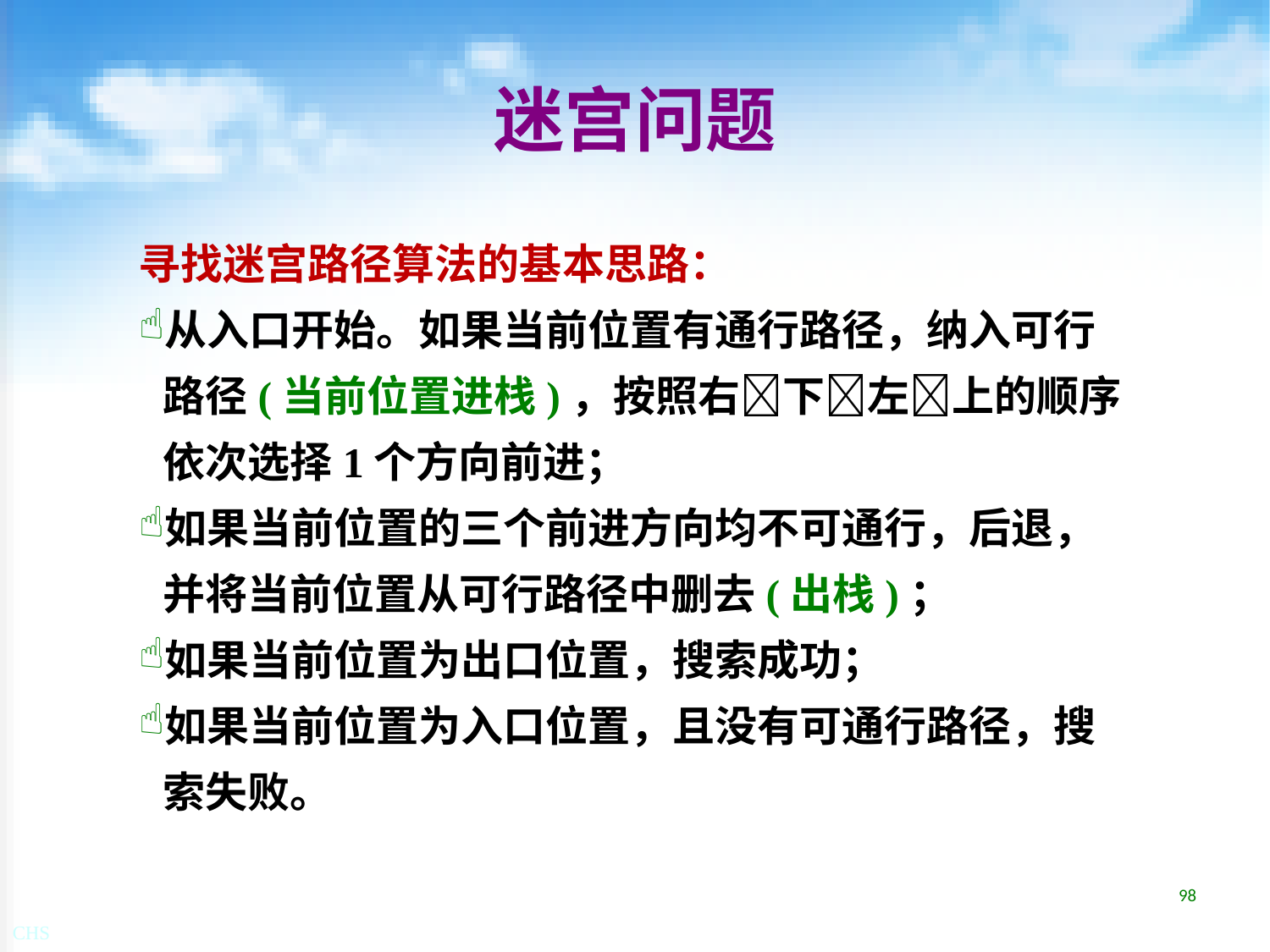

# 迷宫问题
寻找迷宫路径算法的基本思路：
从入口开始。如果当前位置有通行路径，纳入可行路径(当前位置进栈)，按照右→下→左→上的顺序依次选择1个方向前进；
如果当前位置的三个前进方向均不可通行，后退，并将当前位置从可行路径中删去(出栈)；
如果当前位置为出口位置，搜索成功；
如果当前位置为入口位置，且没有可通行路径，搜索失败。
98